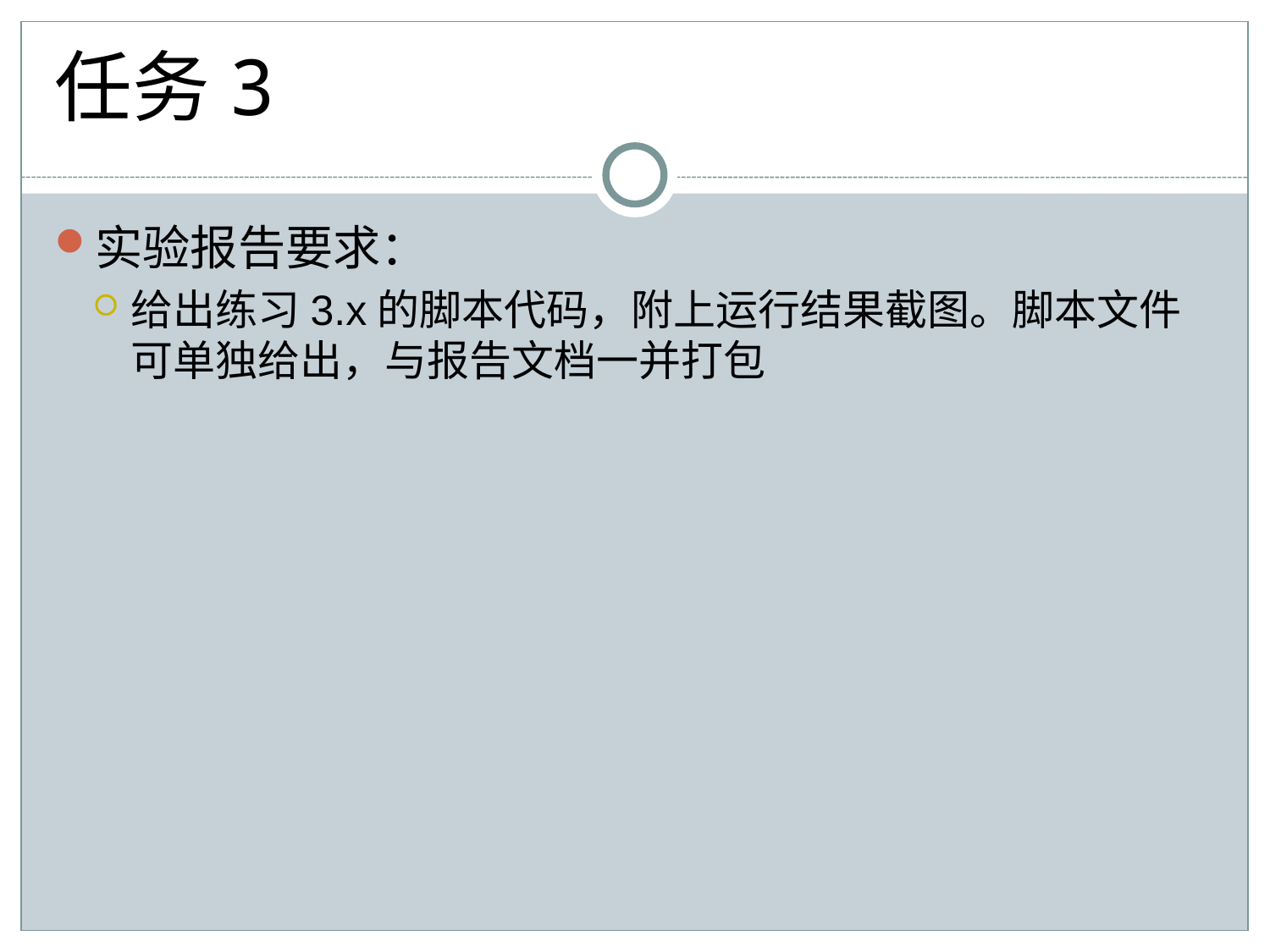

# 任务3
实验报告要求：
给出练习3.x的脚本代码，附上运行结果截图。脚本文件可单独给出，与报告文档一并打包